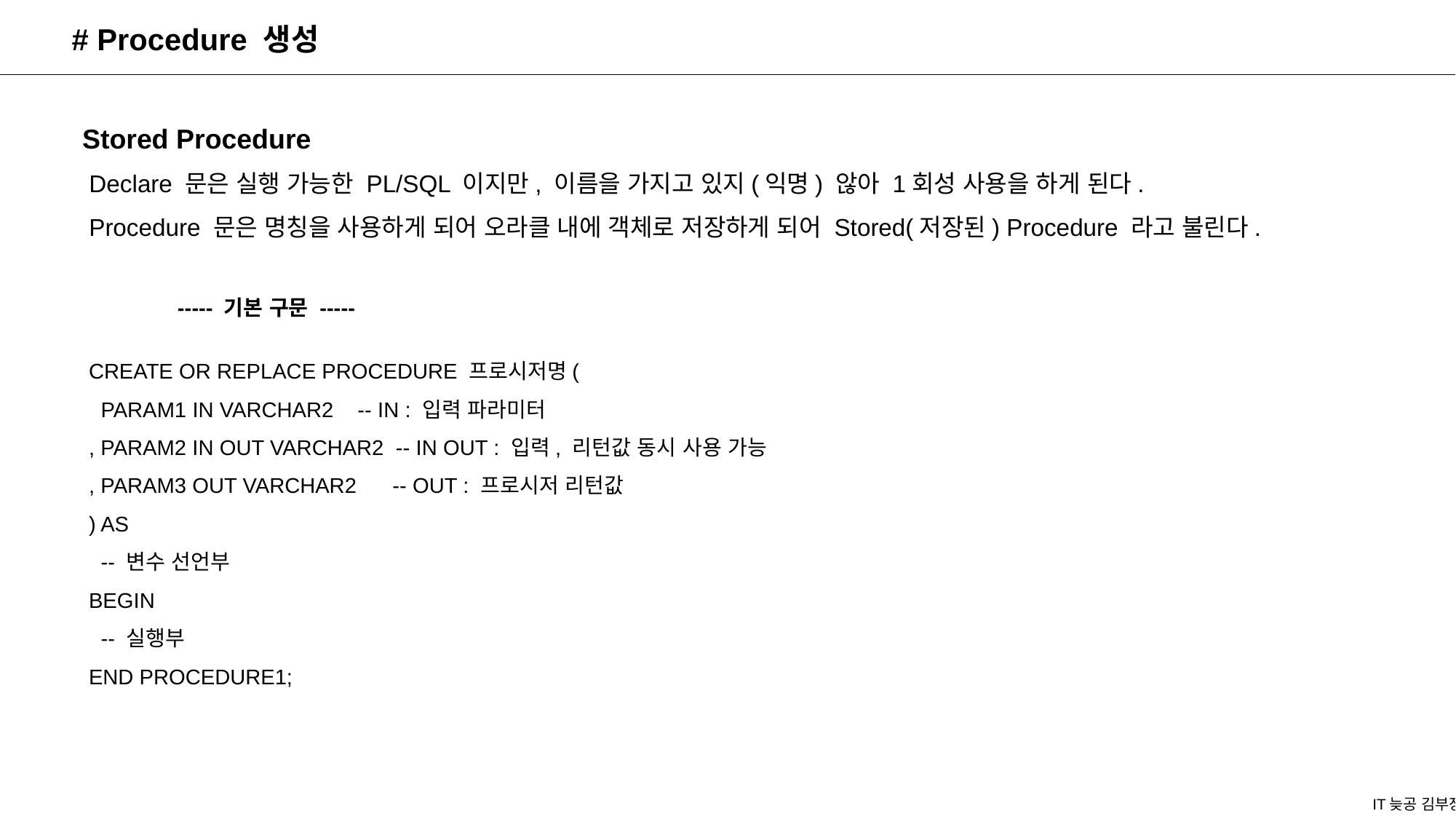

# Procedure 생성
Stored Procedure
 Declare 문은 실행 가능한 PL/SQL 이지만, 이름을 가지고 있지(익명) 않아 1회성 사용을 하게 된다.
 Procedure 문은 명칭을 사용하게 되어 오라클 내에 객체로 저장하게 되어 Stored(저장된) Procedure 라고 불린다.
----- 기본 구문 -----
CREATE OR REPLACE PROCEDURE 프로시저명(
  PARAM1 IN VARCHAR2    -- IN : 입력 파라미터
, PARAM2 IN OUT VARCHAR2  -- IN OUT : 입력, 리턴값 동시 사용 가능
, PARAM3 OUT VARCHAR2      -- OUT : 프로시저 리턴값
) AS
  -- 변수 선언부
BEGIN
  -- 실행부
END PROCEDURE1;
IT늦공 김부장